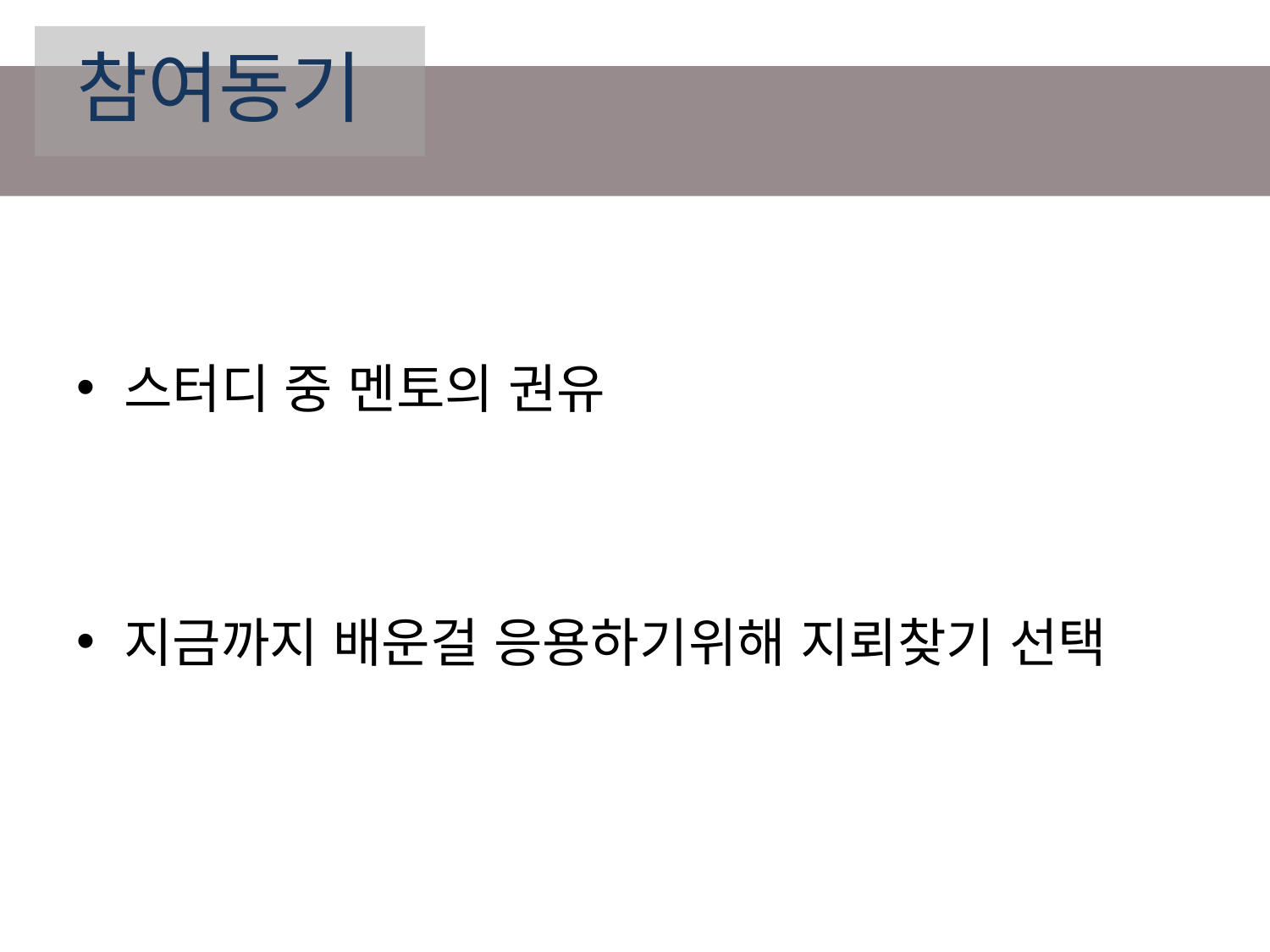

# 참여동기

스터디 중 멘토의 권유

지금까지 배운걸 응용하기위해 지뢰찾기 선택